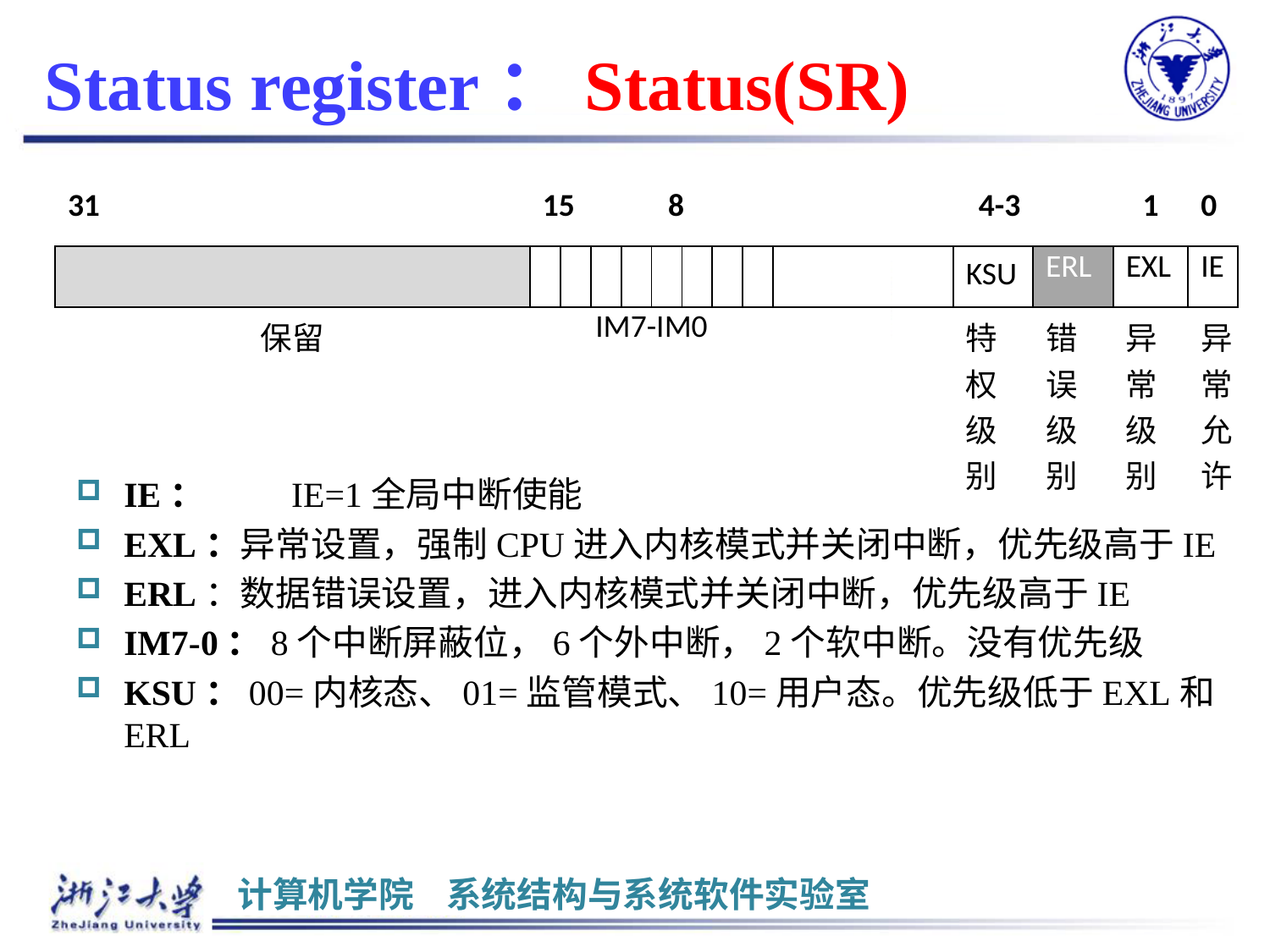

# Status register：Status(SR)
| 31 | 15 8 |  |  |  |  |  |  |  |  | 4-3 |  | 1 | 0 |
| --- | --- | --- | --- | --- | --- | --- | --- | --- | --- | --- | --- | --- | --- |
|  |  |  |  |  |  |  |  |  |  | KSU | ERL | EXL | IE |
| 保留 | IM7-IM0 |  |  |  |  |  |  |  |  | 特权级别 | 错误级别 | 异常级别 | 异常允许 |
IE：	    IE=1全局中断使能
EXL：异常设置，强制CPU进入内核模式并关闭中断，优先级高于IE
ERL：数据错误设置，进入内核模式并关闭中断，优先级高于IE
IM7-0：8个中断屏蔽位，6个外中断，2个软中断。没有优先级
KSU：00=内核态、01=监管模式、10=用户态。优先级低于EXL和ERL